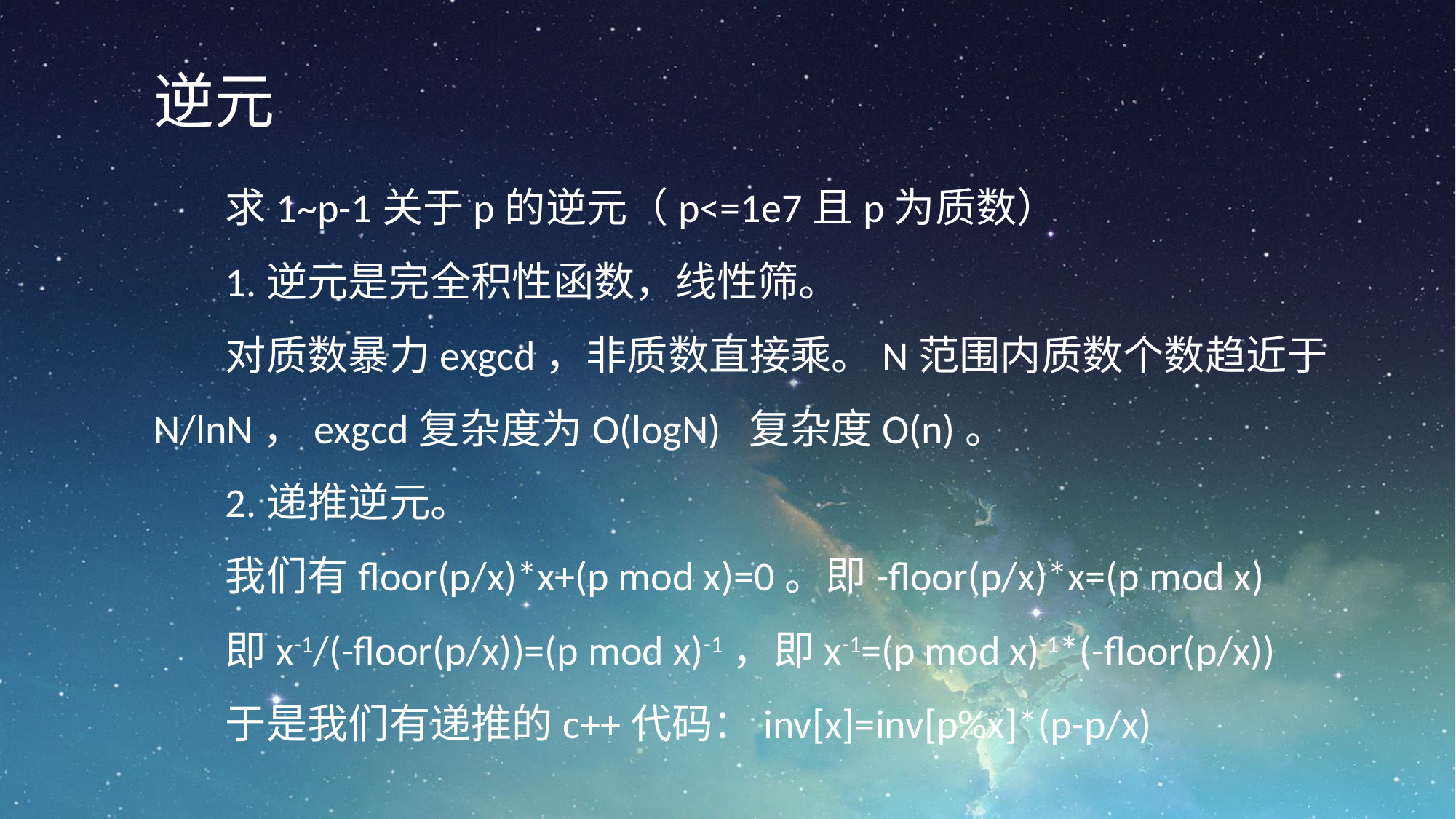

逆元
求1~p-1关于p的逆元（p<=1e7且p为质数）
1.逆元是完全积性函数，线性筛。
对质数暴力exgcd，非质数直接乘。N范围内质数个数趋近于N/lnN，exgcd复杂度为O(logN)  复杂度O(n)。
2.递推逆元。
我们有floor(p/x)*x+(p mod x)=0。即-floor(p/x)*x=(p mod x)
即x-1/(-floor(p/x))=(p mod x)-1，即x-1=(p mod x)-1*(-floor(p/x))
于是我们有递推的c++代码：inv[x]=inv[p%x]*(p-p/x)